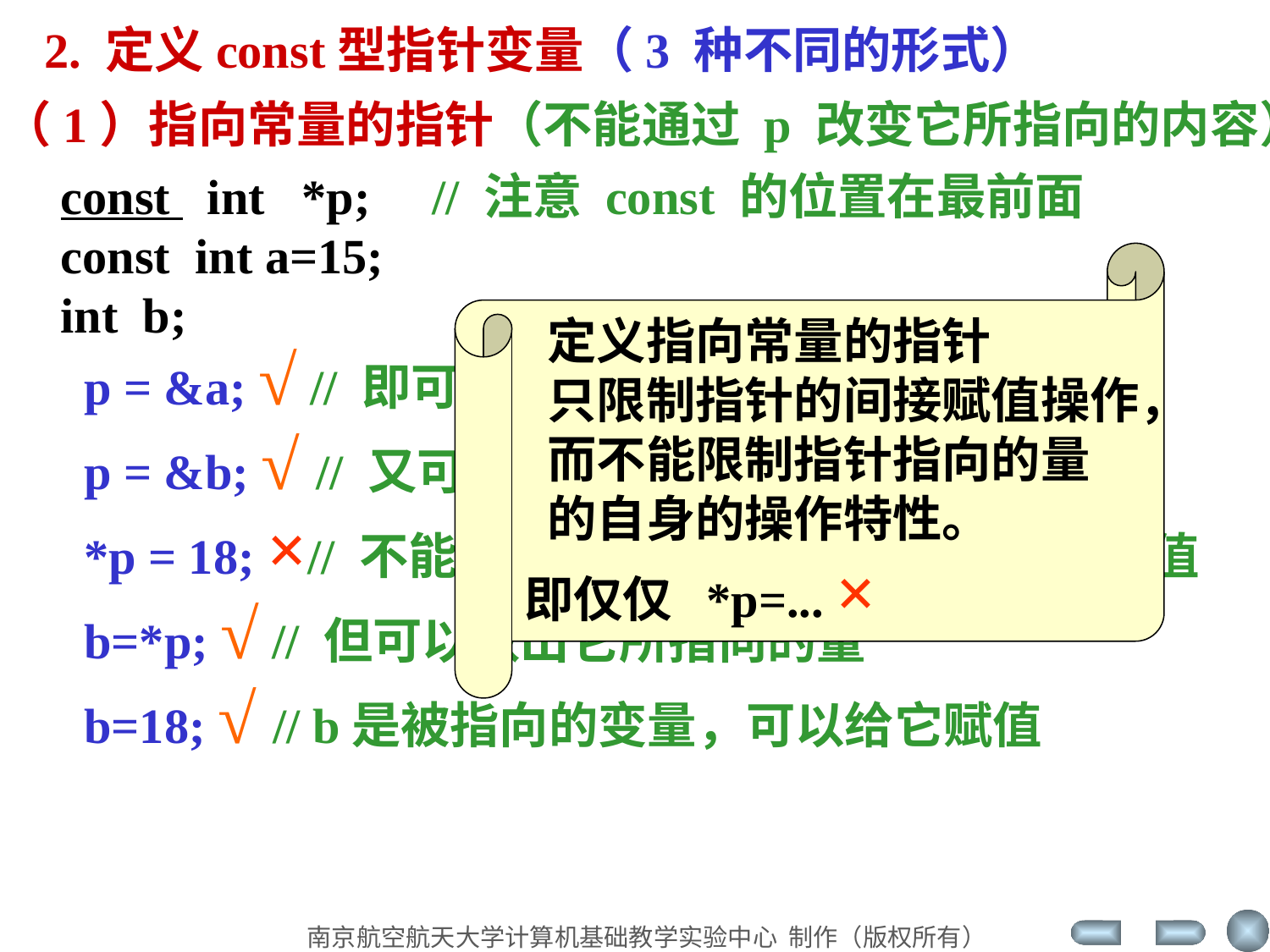

2. 定义const型指针变量（3 种不同的形式）
（1）指向常量的指针（不能通过 p 改变它所指向的内容）
const   int   *p;     // 注意 const 的位置在最前面
const  int a=15;
int  b;
 定义指向常量的指针
 只限制指针的间接赋值操作，
 而不能限制指针指向的量
 的自身的操作特性。
即仅仅  *p=... ×
p = &a; √ // 即可以指向const类型量
p = &b; √ // 又可以指向变量
*p = 18; ×// 不能通过p间接给它所指向的变量赋值
b=*p; √ // 但可以取出它所指向的量
b=18; √ // b是被指向的变量，可以给它赋值